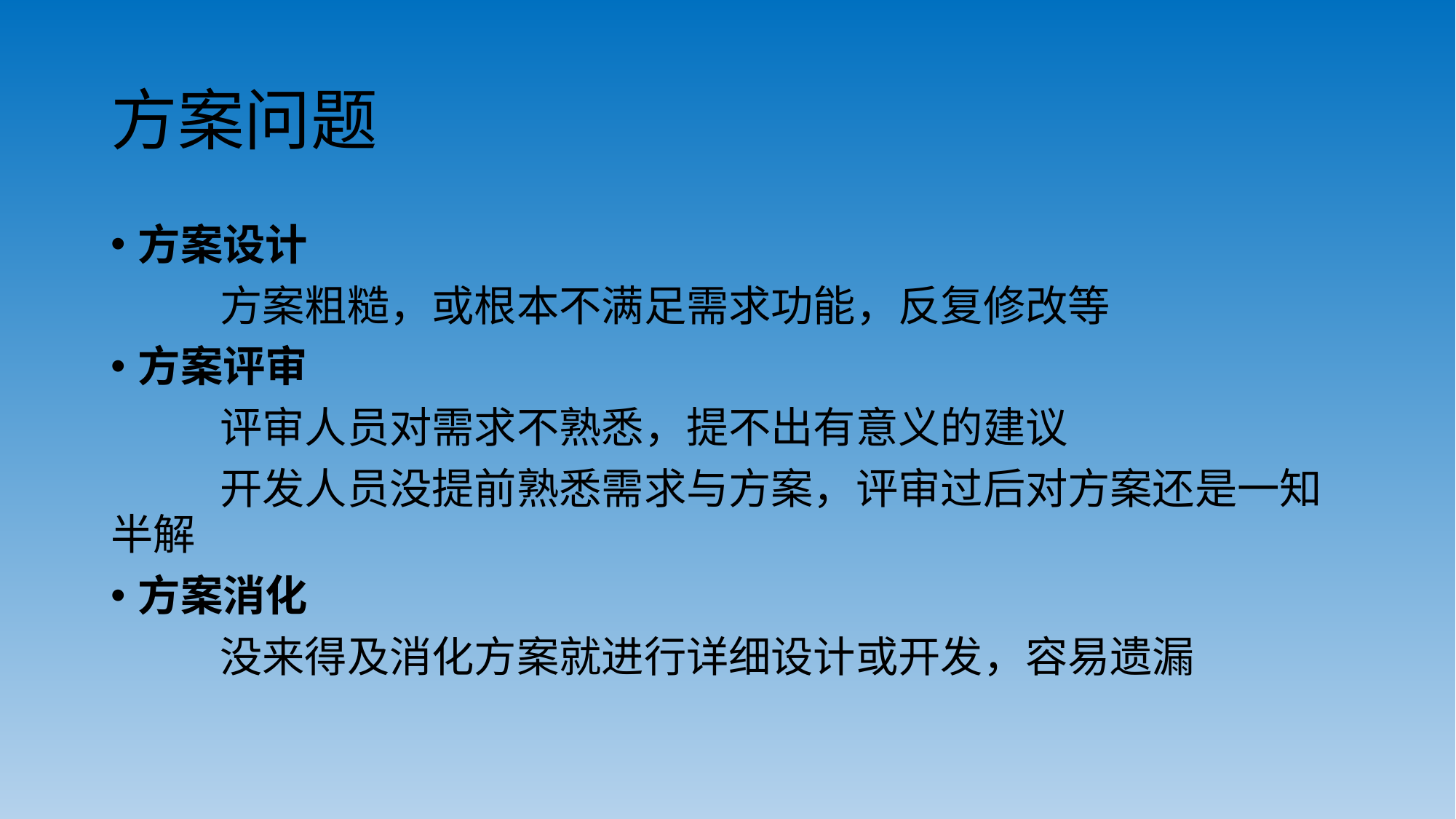

# 方案问题
方案设计
	方案粗糙，或根本不满足需求功能，反复修改等
方案评审
	评审人员对需求不熟悉，提不出有意义的建议
	开发人员没提前熟悉需求与方案，评审过后对方案还是一知半解
方案消化
	没来得及消化方案就进行详细设计或开发，容易遗漏